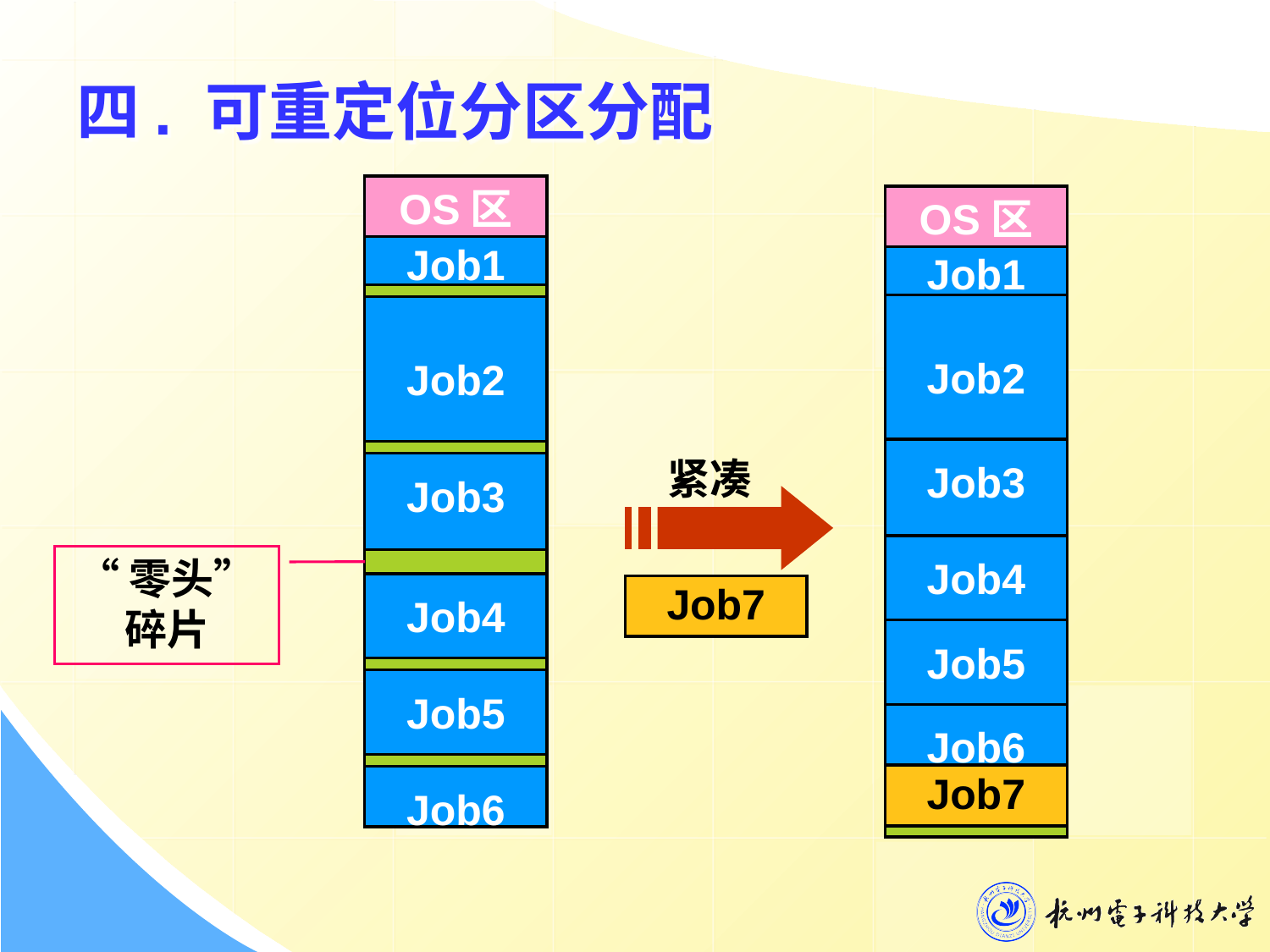

# 四. 可重定位分区分配
OS区
Job1

Job2
Job3
Job4
Job5
Job6
OS区
Job1

Job2
Job3
紧凑

Job4
“零头”
碎片
Job7
Job5
Job6
Job7